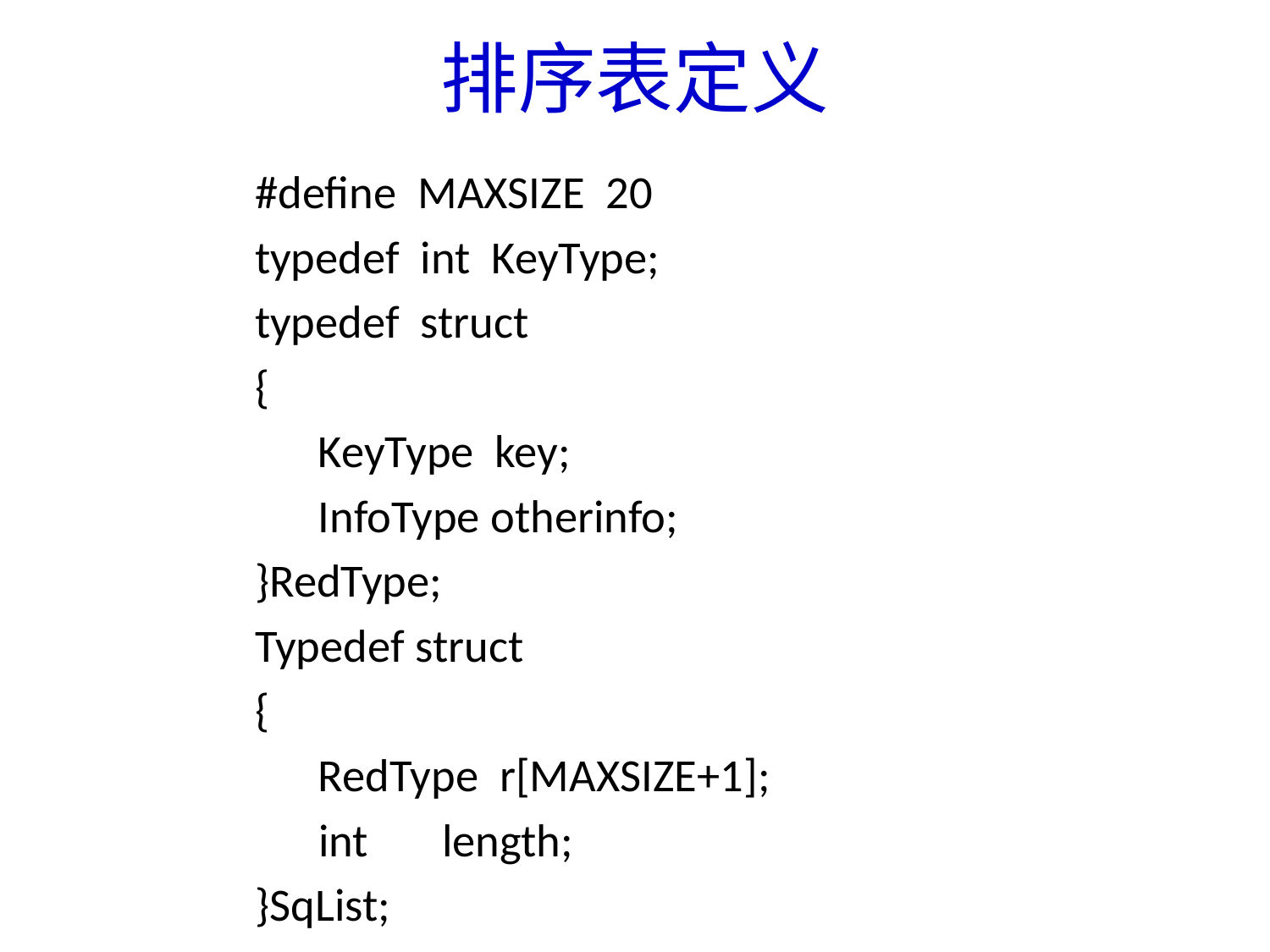

# 排序表定义
#define  MAXSIZE  20
typedef  int  KeyType;
typedef  struct
{
	  KeyType  key;
	  InfoType otherinfo;
}RedType;
Typedef struct
{
	  RedType  r[MAXSIZE+1];
      int       length;
}SqList;